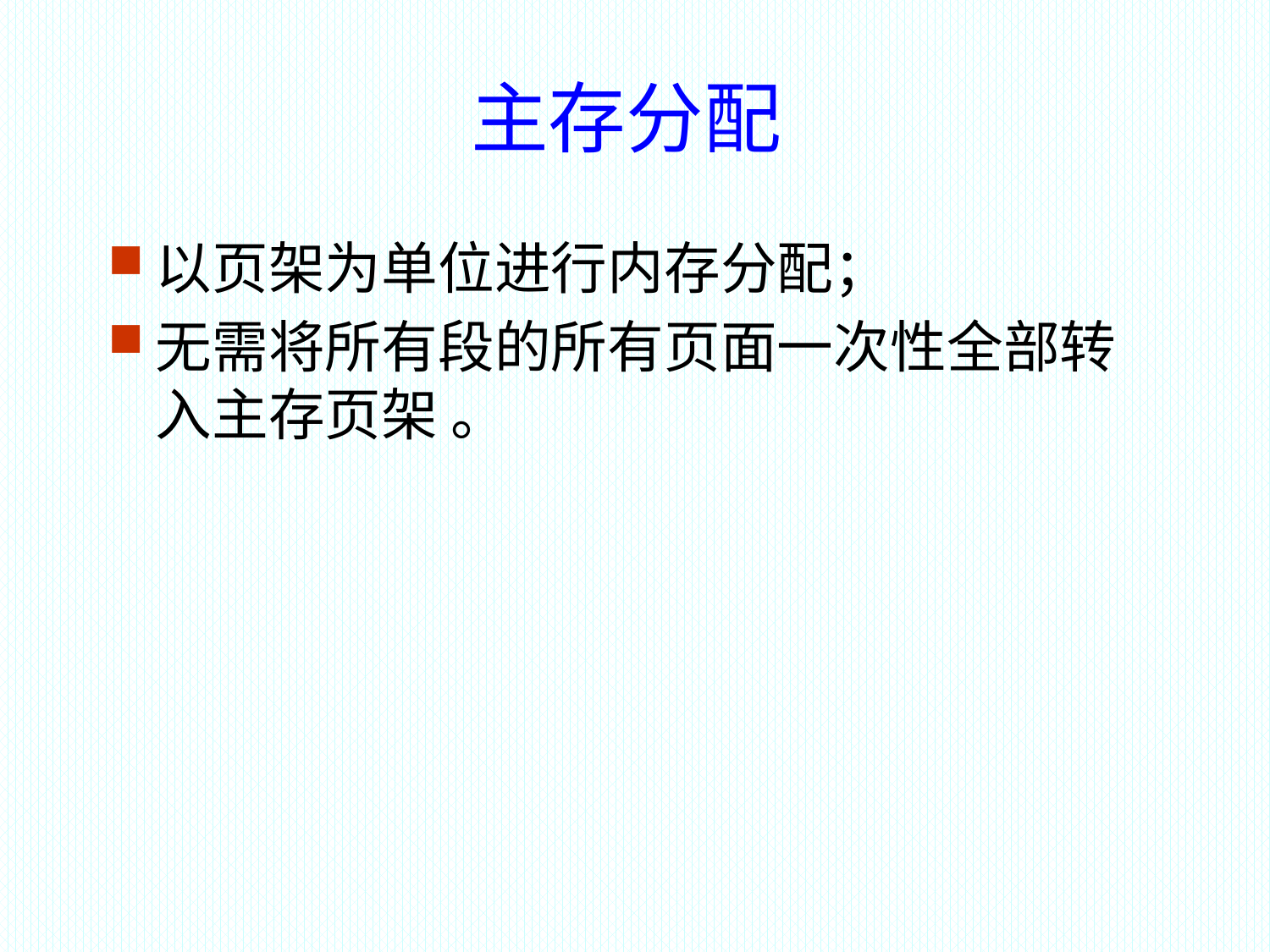

# 主存分配
以页架为单位进行内存分配；
无需将所有段的所有页面一次性全部转入主存页架 。